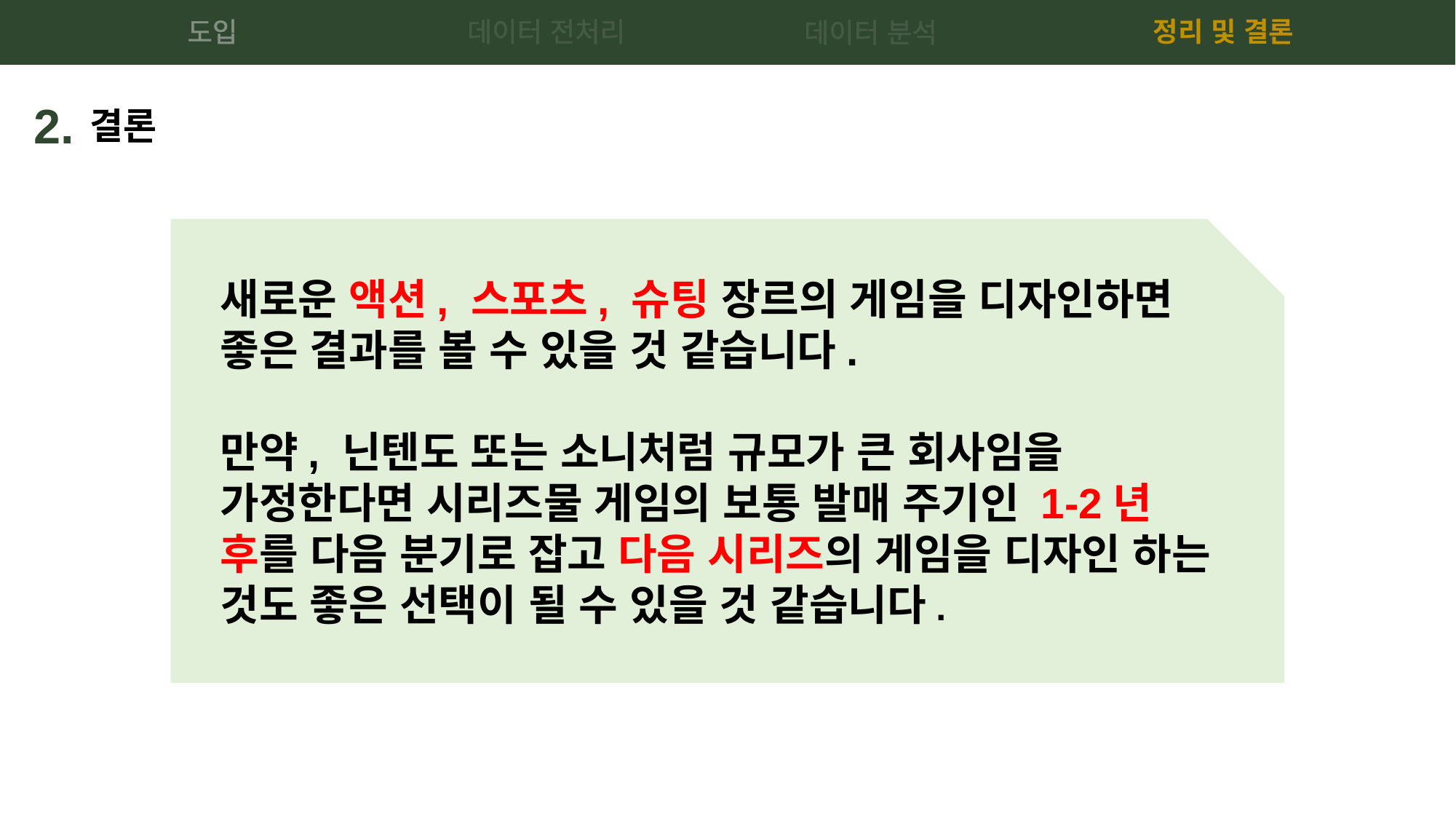

데이터 전처리
도입
정리 및 결론
데이터 분석
2.
결론

새로운 액션, 스포츠, 슈팅 장르의 게임을 디자인하면 좋은 결과를 볼 수 있을 것 같습니다.

만약, 닌텐도 또는 소니처럼 규모가 큰 회사임을 가정한다면 시리즈물 게임의 보통 발매 주기인 1-2년 후를 다음 분기로 잡고 다음 시리즈의 게임을 디자인 하는 것도 좋은 선택이 될 수 있을 것 같습니다.